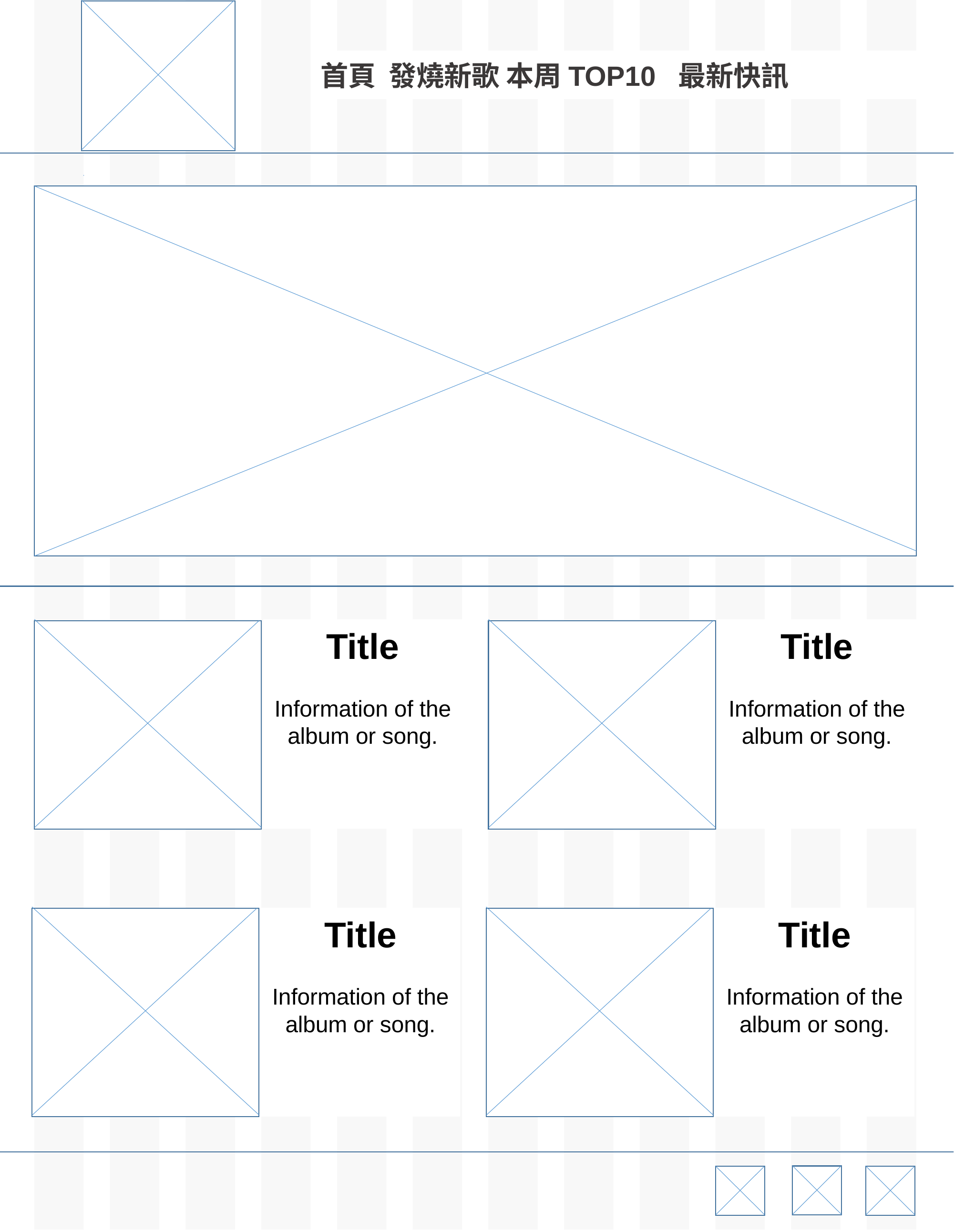

首頁  發燒新歌 本周TOP10  最新快訊

Title
Information of the album or song.
Title
Information of the album or song.

Title
Information of the album or song.
Title
Information of the album or song.